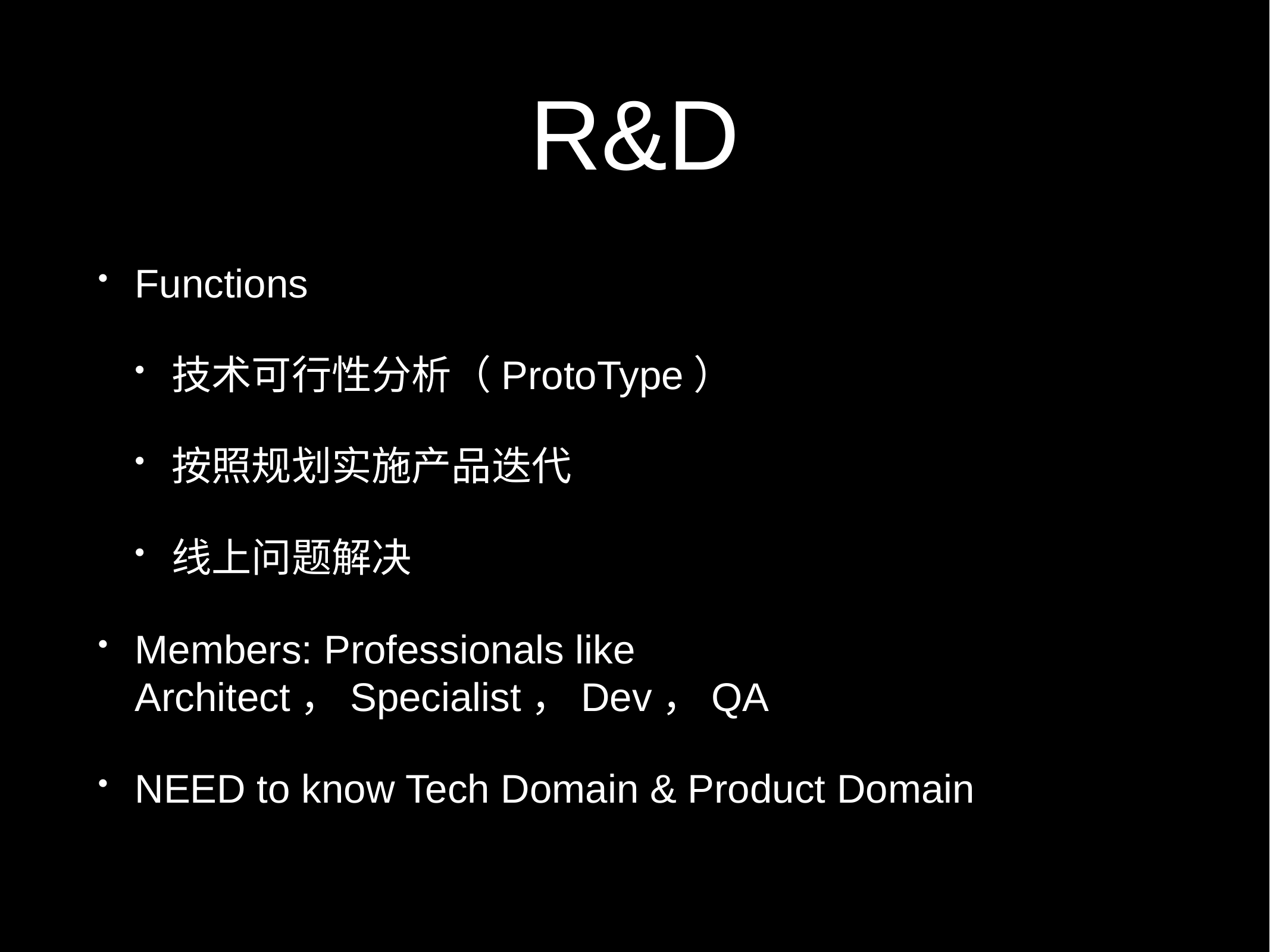

# R&D
Functions
技术可行性分析（ProtoType）
按照规划实施产品迭代
线上问题解决
Members: Professionals like Architect，Specialist，Dev，QA
NEED to know Tech Domain & Product Domain